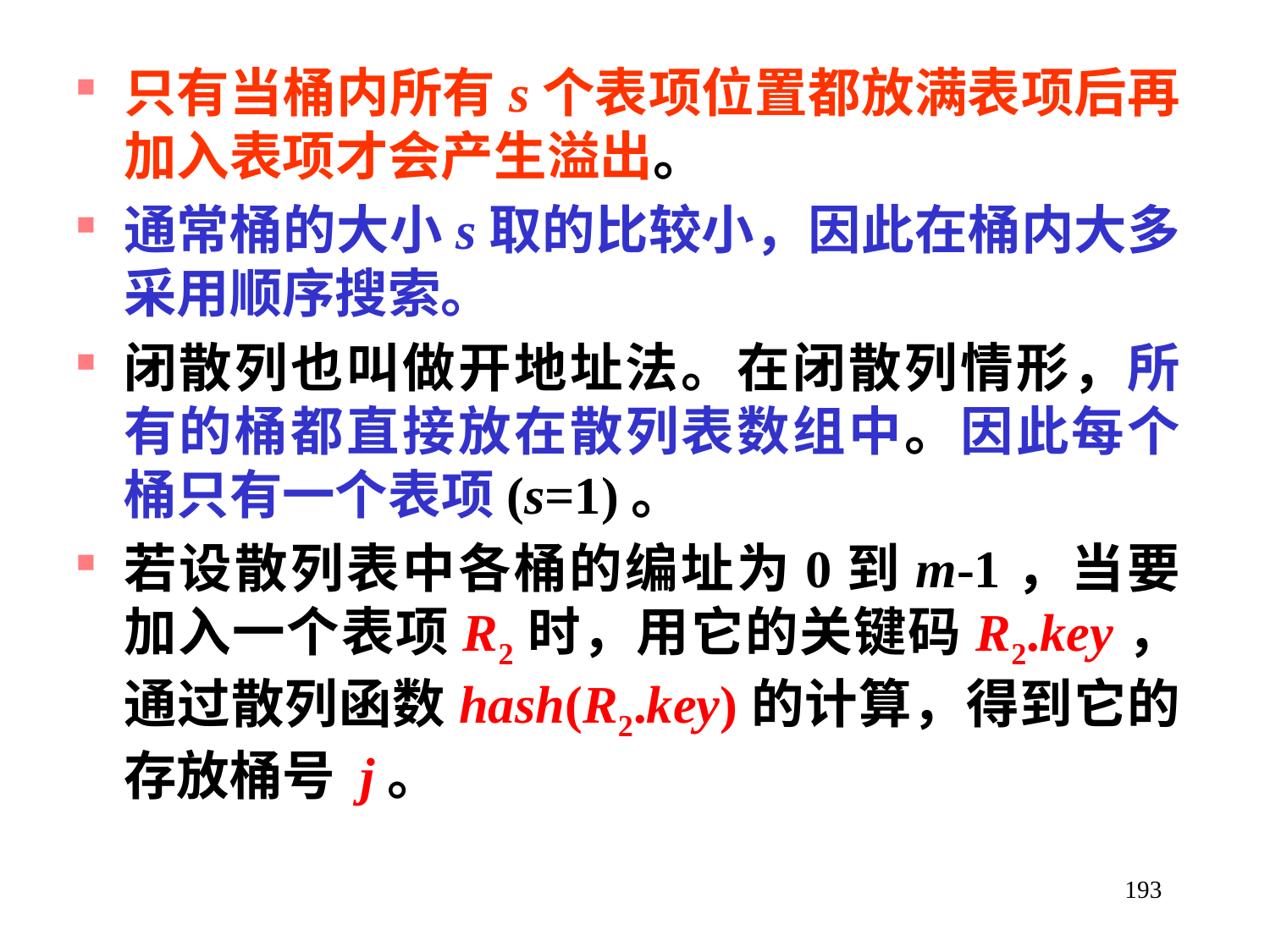

只有当桶内所有s个表项位置都放满表项后再加入表项才会产生溢出。
通常桶的大小s取的比较小，因此在桶内大多采用顺序搜索。
闭散列也叫做开地址法。在闭散列情形，所有的桶都直接放在散列表数组中。因此每个桶只有一个表项(s=1)。
若设散列表中各桶的编址为0到m-1，当要加入一个表项R2时，用它的关键码R2.key，通过散列函数hash(R2.key)的计算，得到它的存放桶号 j。
193